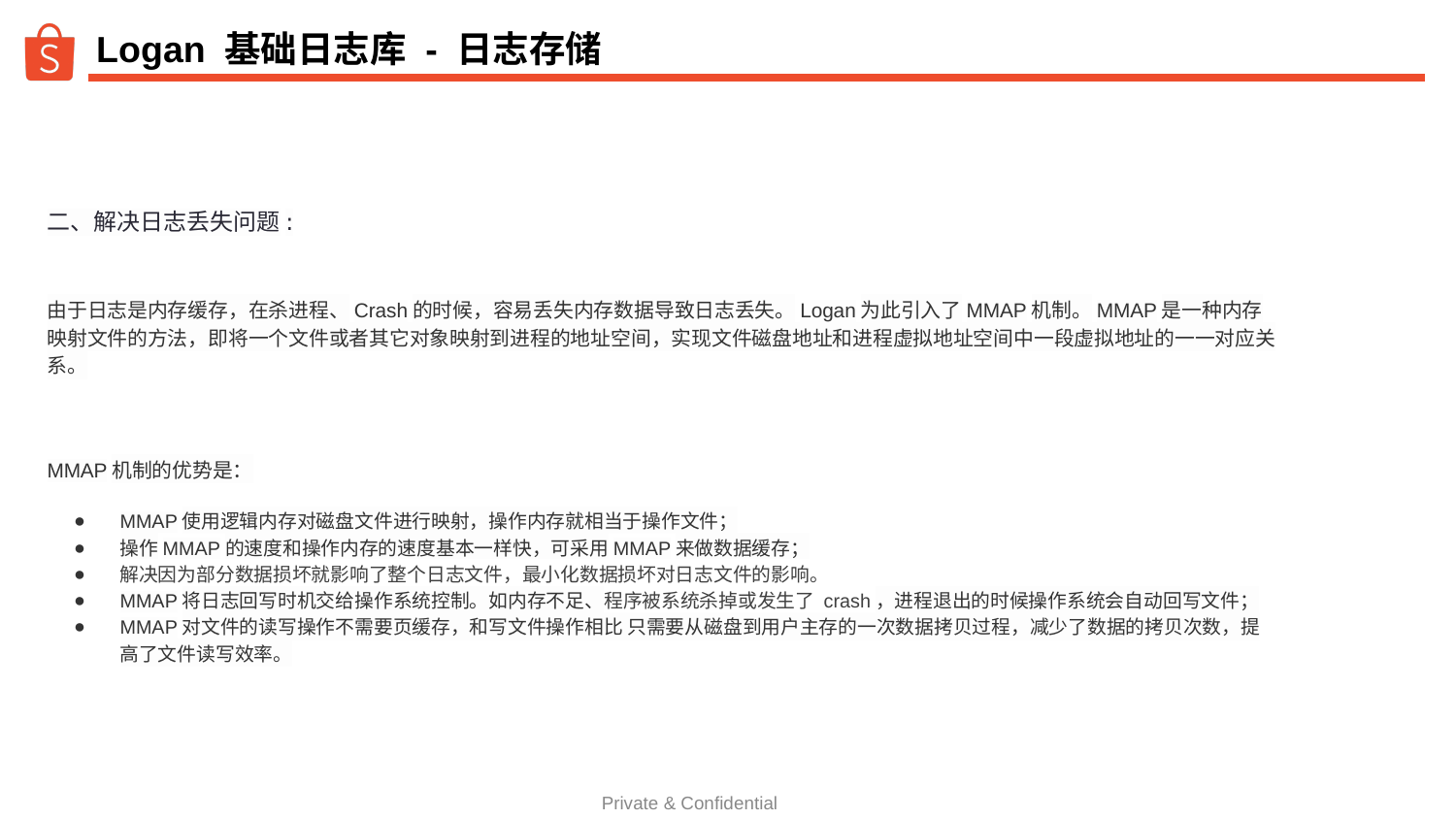

# Logan 基础日志库 - 日志存储

二、解决日志丢失问题:

由于日志是内存缓存，在杀进程、Crash的时候，容易丢失内存数据导致日志丢失。Logan为此引入了MMAP机制。MMAP是一种内存映射文件的方法，即将一个文件或者其它对象映射到进程的地址空间，实现文件磁盘地址和进程虚拟地址空间中一段虚拟地址的一一对应关系。

MMAP机制的优势是：
MMAP使用逻辑内存对磁盘文件进行映射，操作内存就相当于操作文件；
操作MMAP的速度和操作内存的速度基本一样快，可采用MMAP来做数据缓存；
解决因为部分数据损坏就影响了整个日志文件，最小化数据损坏对日志文件的影响。
MMAP将日志回写时机交给操作系统控制。如内存不足、程序被系统杀掉或发生了 crash，进程退出的时候操作系统会自动回写文件；
MMAP对文件的读写操作不需要页缓存，和写文件操作相比 只需要从磁盘到用户主存的一次数据拷贝过程，减少了数据的拷贝次数，提高了文件读写效率。

Private & Confidential